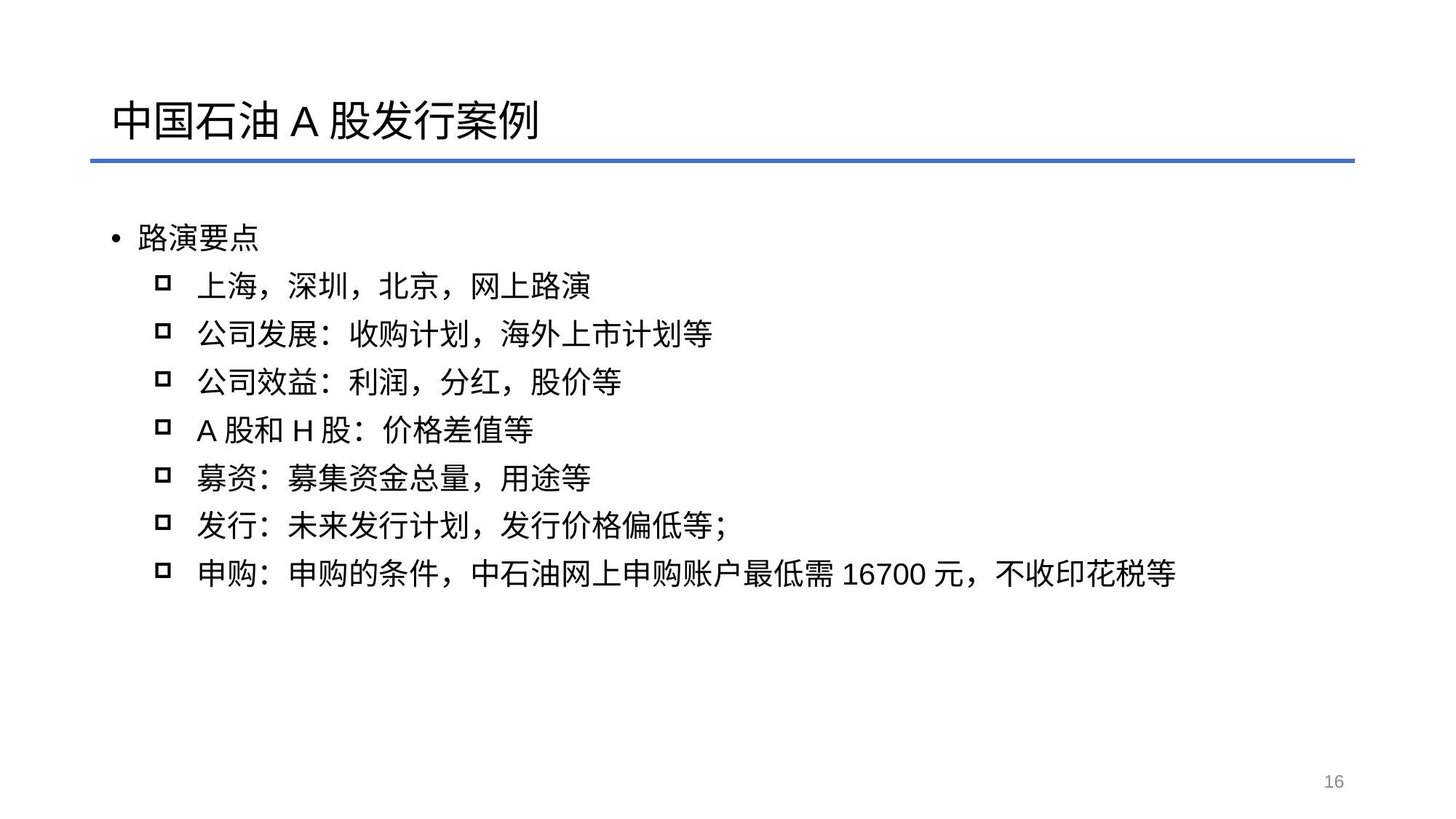

# 中国石油A股发行案例
路演要点
上海，深圳，北京，网上路演
公司发展：收购计划，海外上市计划等
公司效益：利润，分红，股价等
A股和H股：价格差值等
募资：募集资金总量，用途等
发行：未来发行计划，发行价格偏低等；
申购：申购的条件，中石油网上申购账户最低需16700元，不收印花税等
16